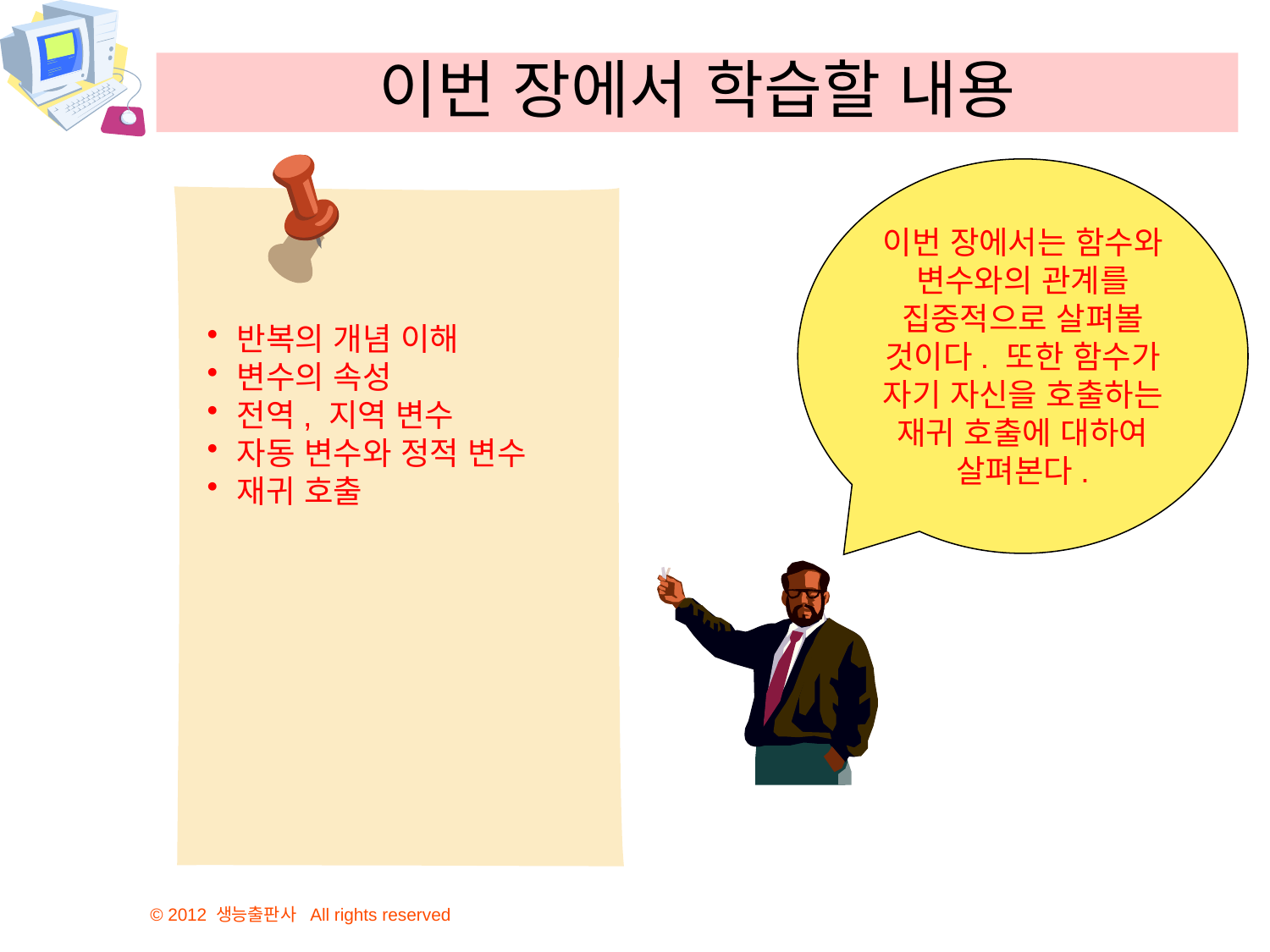

# 이번 장에서 학습할 내용

이번 장에서는 함수와 변수와의 관계를 집중적으로 살펴볼 것이다. 또한 함수가 자기 자신을 호출하는 재귀 호출에 대하여 살펴본다.

반복의 개념 이해
변수의 속성
전역, 지역 변수
자동 변수와 정적 변수
재귀 호출